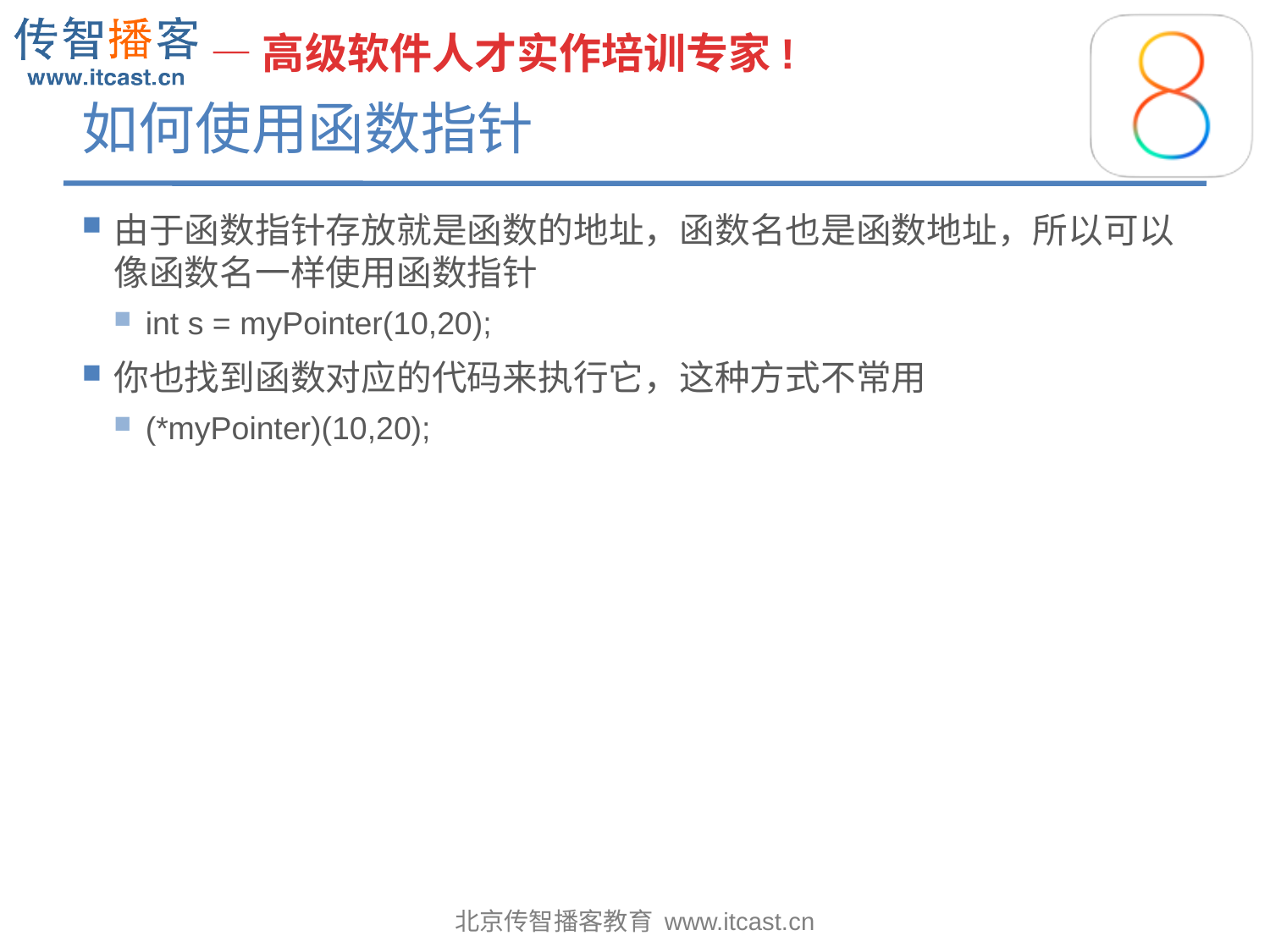

# 如何使用函数指针
由于函数指针存放就是函数的地址，函数名也是函数地址，所以可以像函数名一样使用函数指针
int s = myPointer(10,20);
你也找到函数对应的代码来执行它，这种方式不常用
(*myPointer)(10,20);